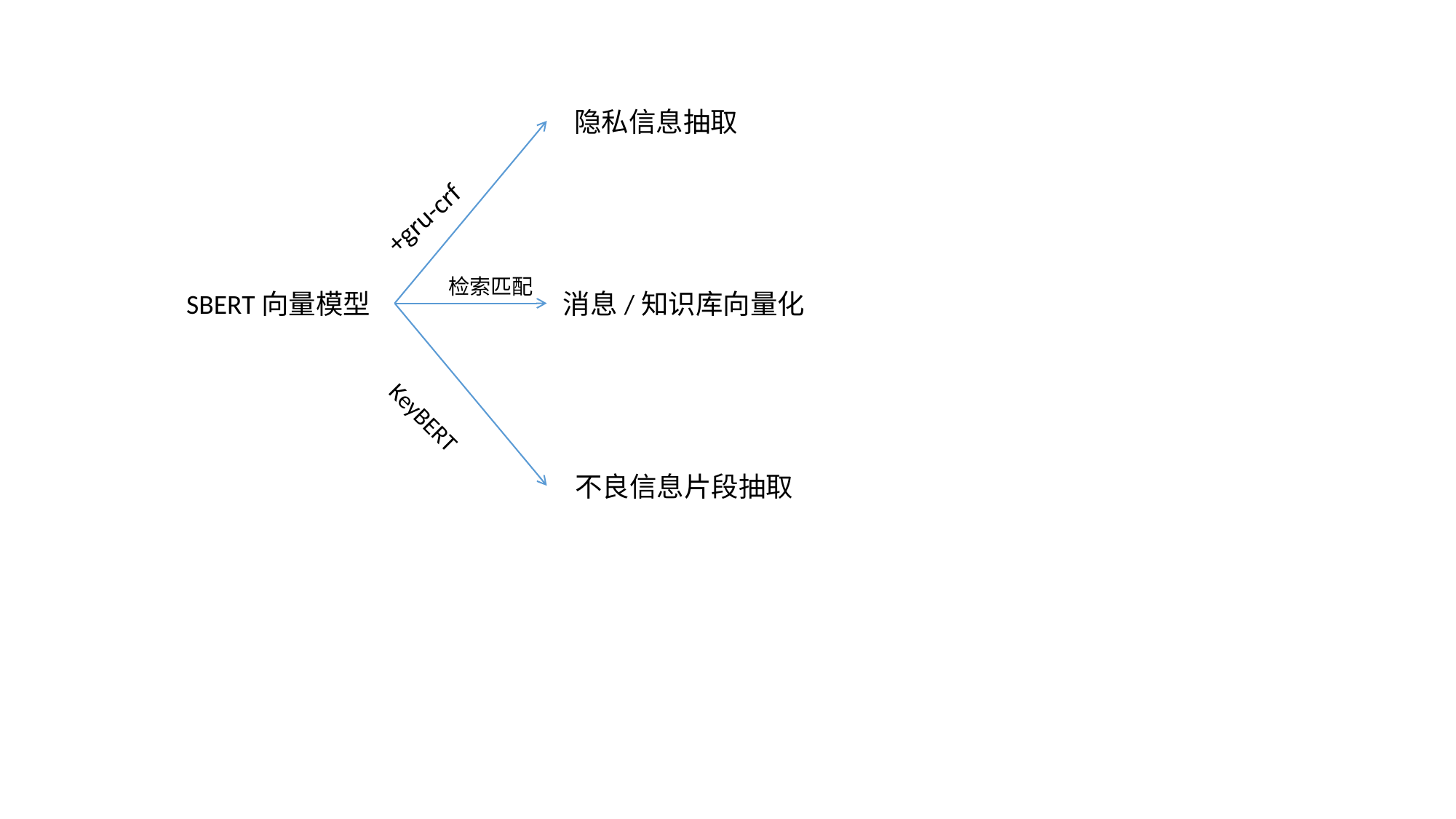

隐私信息抽取
+gru-crf
检索匹配
SBERT向量模型
消息/知识库向量化
KeyBERT
不良信息片段抽取